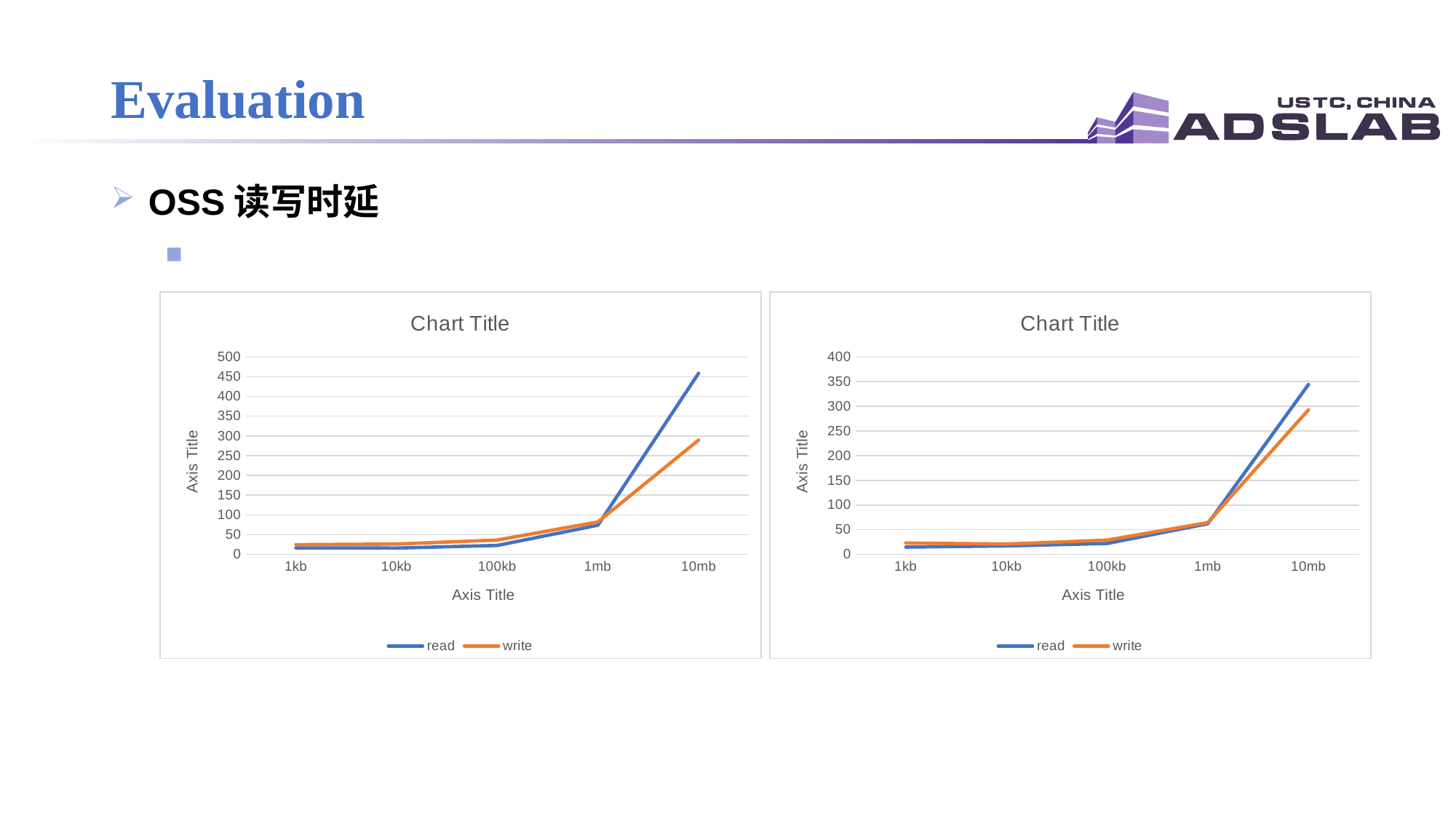

# Evaluation
 OSS读写时延

### Chart:

| Category | read | write |
|---|---|---|
| 1kb | 16.3732767105102 | 24.6359586715698 |
| 10kb | 16.145372390747 | 26.3666152954101 |
| 100kb | 22.7810382843017 | 36.5656852722167 |
| 1mb | 73.9938497543334 | 82.224440574646 |
| 10mb | 458.817744255066 | 289.632534980773 |

### Chart:

| Category | read | write |
|---|---|---|
| 1kb | 14.8951053619384 | 23.1925010681152 |
| 10kb | 17.2685384750366 | 20.9561109542846 |
| 100kb | 22.2160816192627 | 29.0525913238525 |
| 1mb | 62.1669054031372 | 64.4365310668945 |
| 10mb | 344.270586967468 | 292.951107025146 |